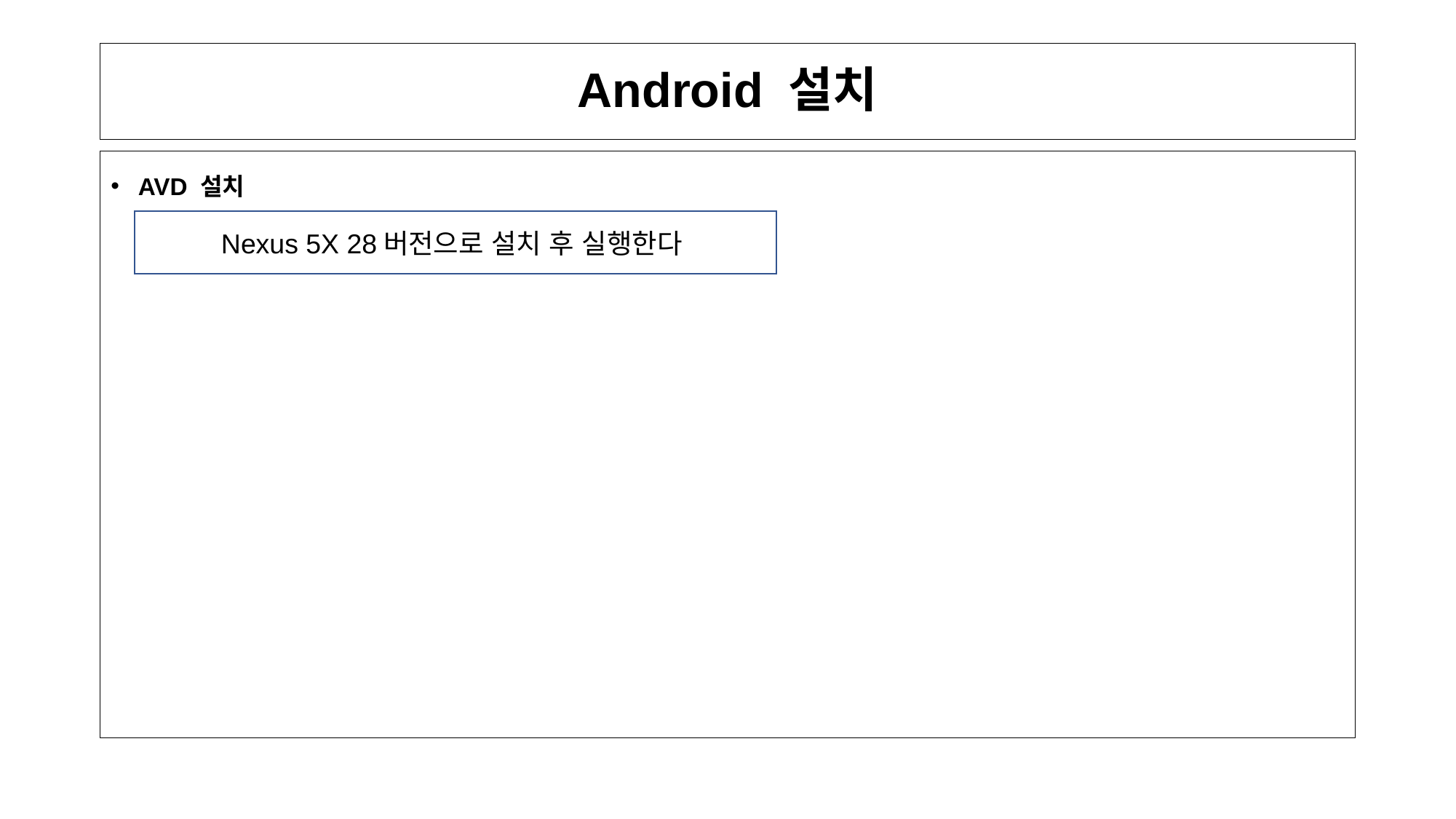

# Android 설치
AVD 설치
Nexus 5X 28버전으로 설치 후 실행한다